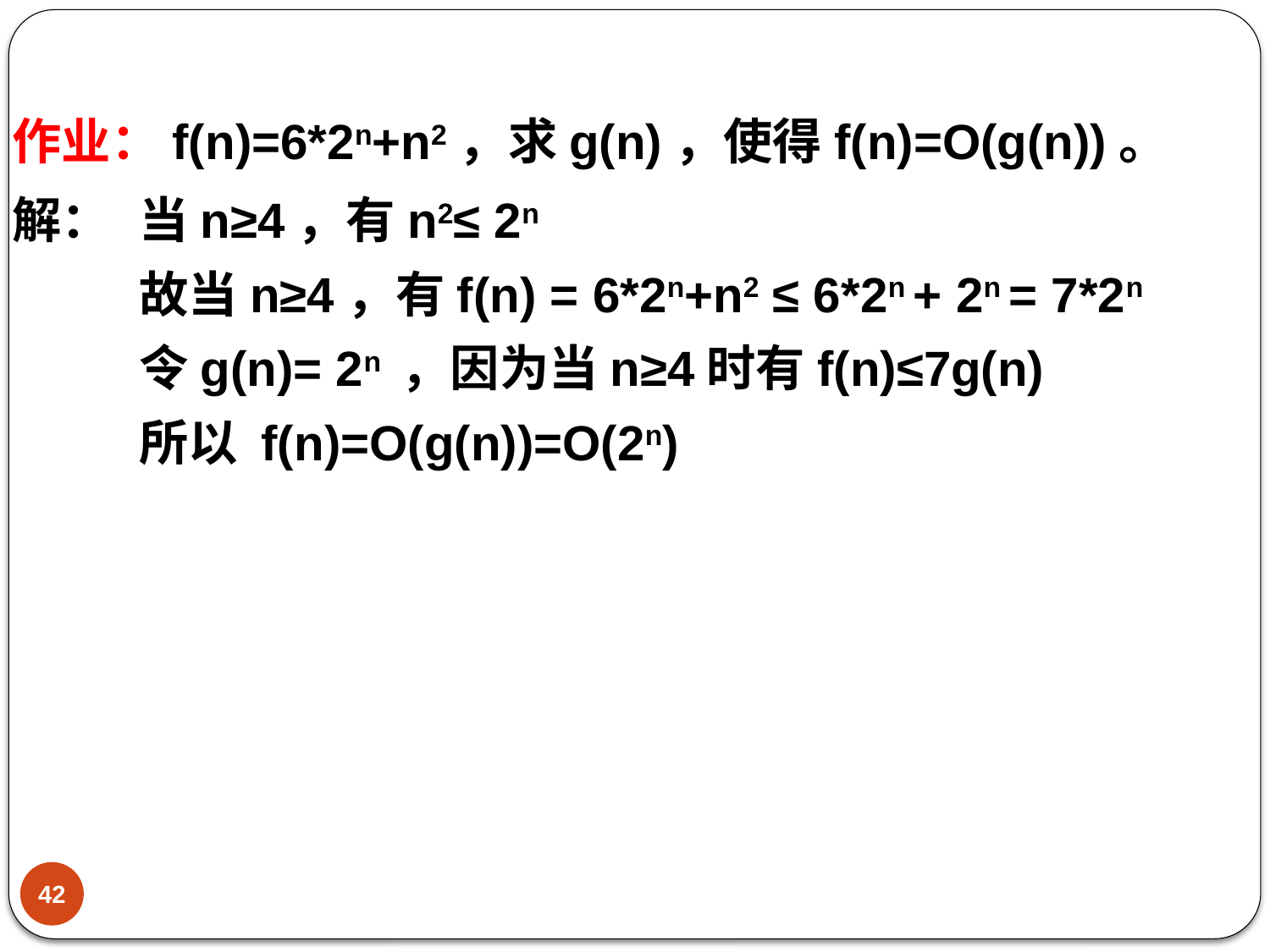

作业：f(n)=6*2n+n2，求g(n)，使得f(n)=O(g(n))。
解：	当n≥4，有n2≤ 2n
       	故当n≥4，有f(n) = 6*2n+n2 ≤ 6*2n + 2n = 7*2n
           	令g(n)= 2n ，因为当n≥4时有f(n)≤7g(n)
	所以 f(n)=O(g(n))=O(2n)
42